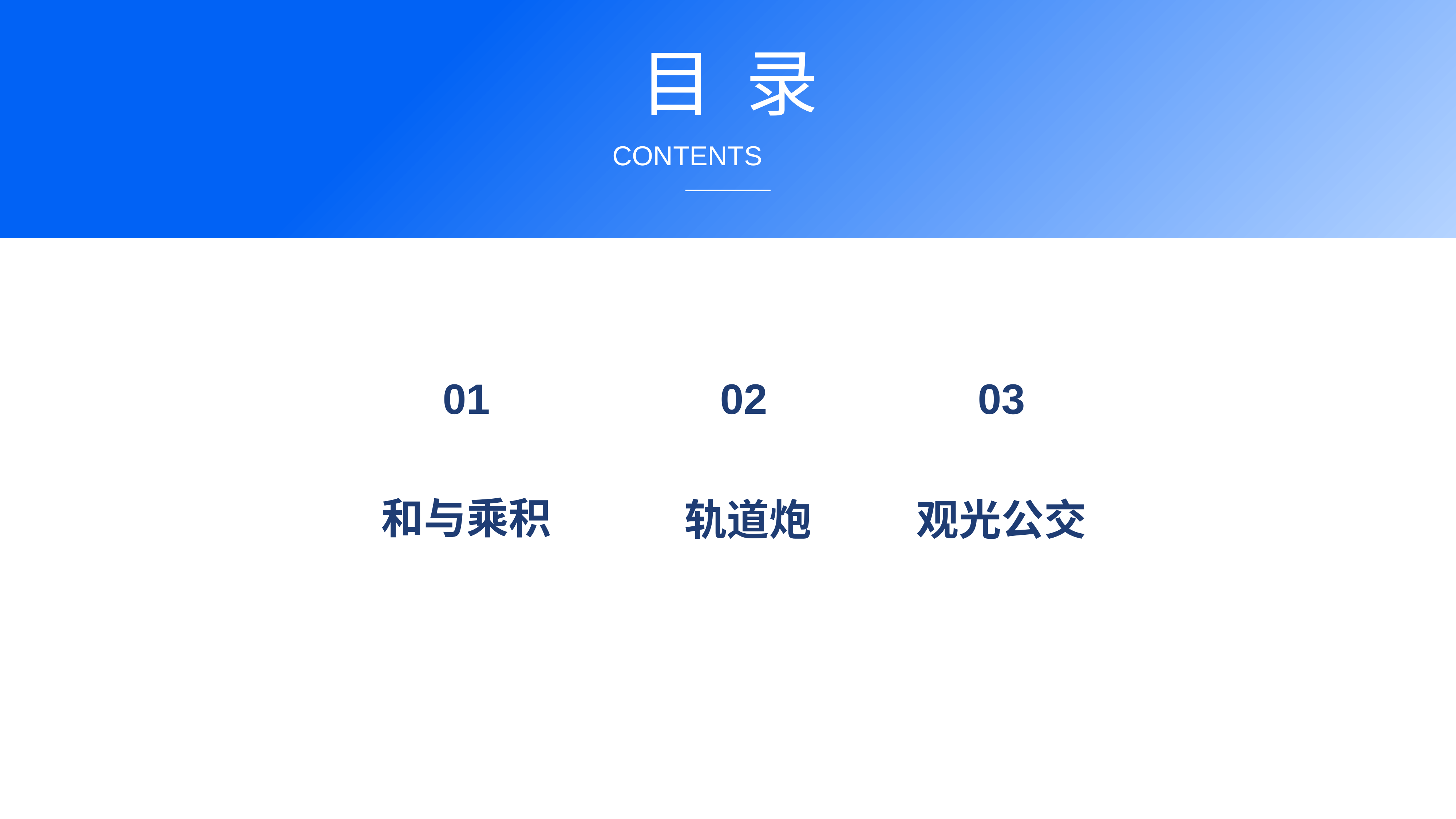

目  录
CONTENTS
01
02
03
和与乘积
轨道炮
观光公交